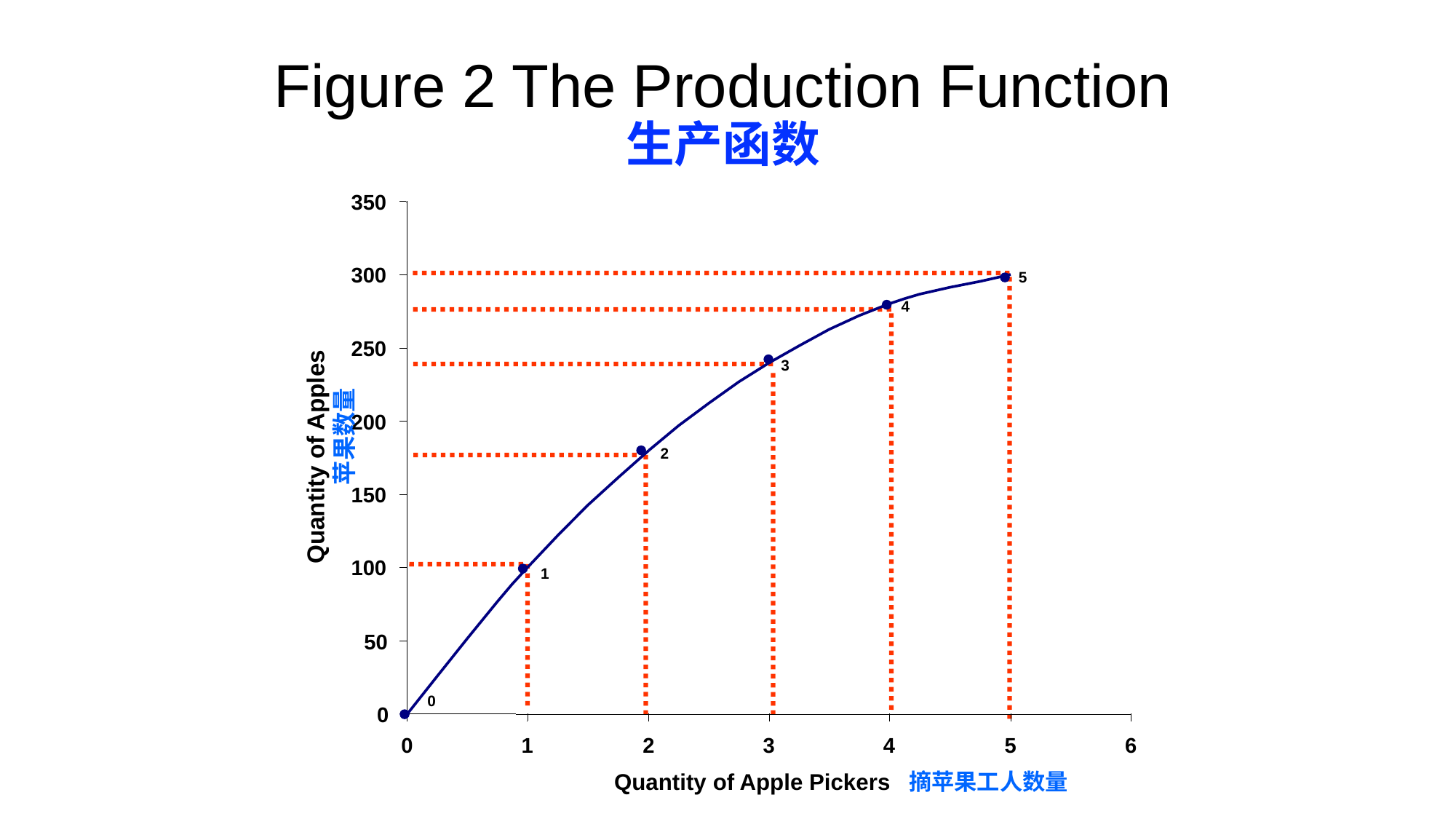

# Figure 2 The Production Function 生产函数
350

300
5

 4

250

 3

Quantity of Apples
苹果数量
200

 2

150

100

 1

50

0

0

0
1
2
3
4
5
6
Quantity of Apple Pickers  摘苹果工人数量